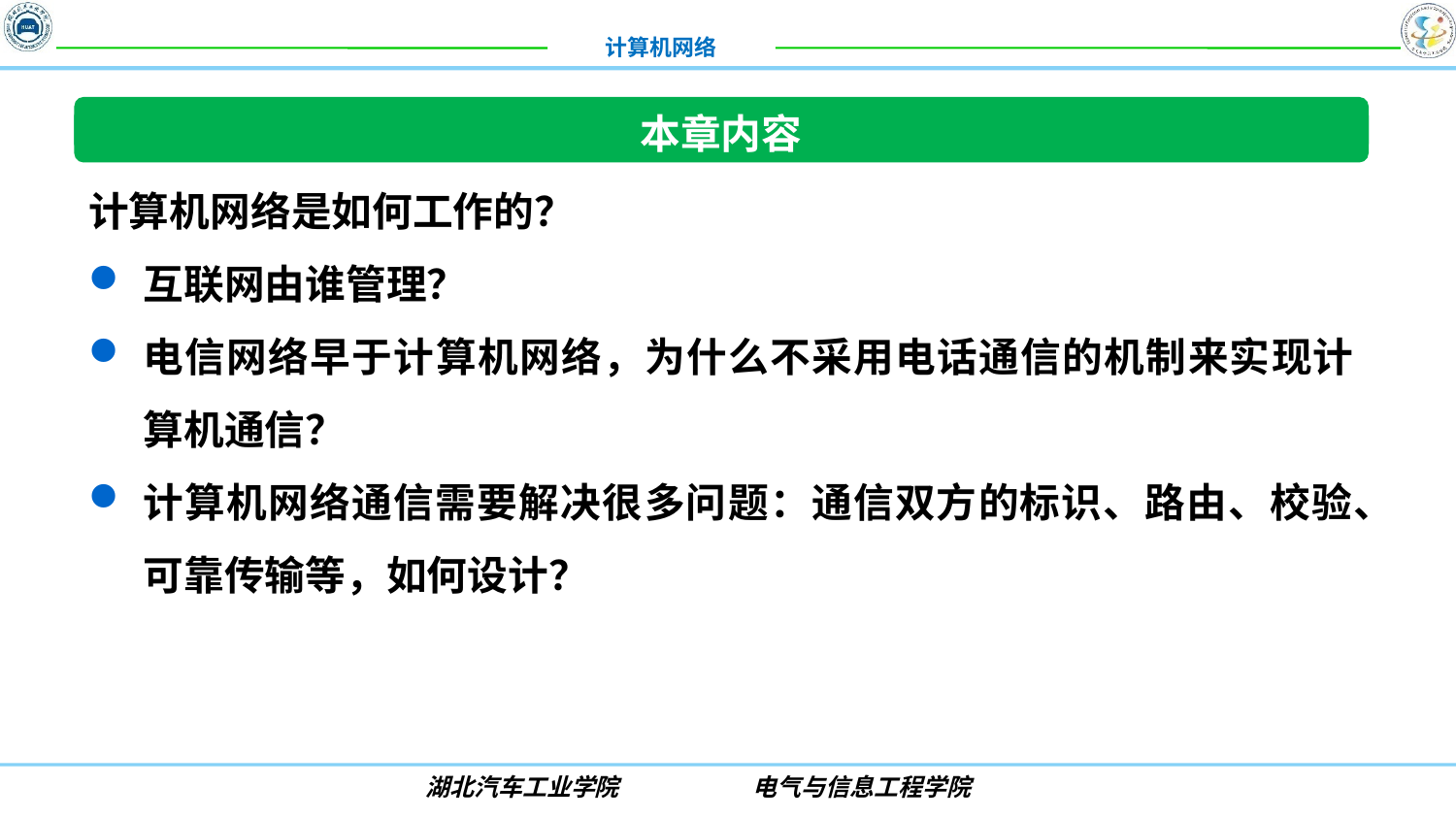

本章内容

万物联网
人人用网
计算机网络是如何工作的？
互联网由谁管理？
电信网络早于计算机网络，为什么不采用电话通信的机制来实现计算机通信？
计算机网络通信需要解决很多问题：通信双方的标识、路由、校验、可靠传输等，如何设计？